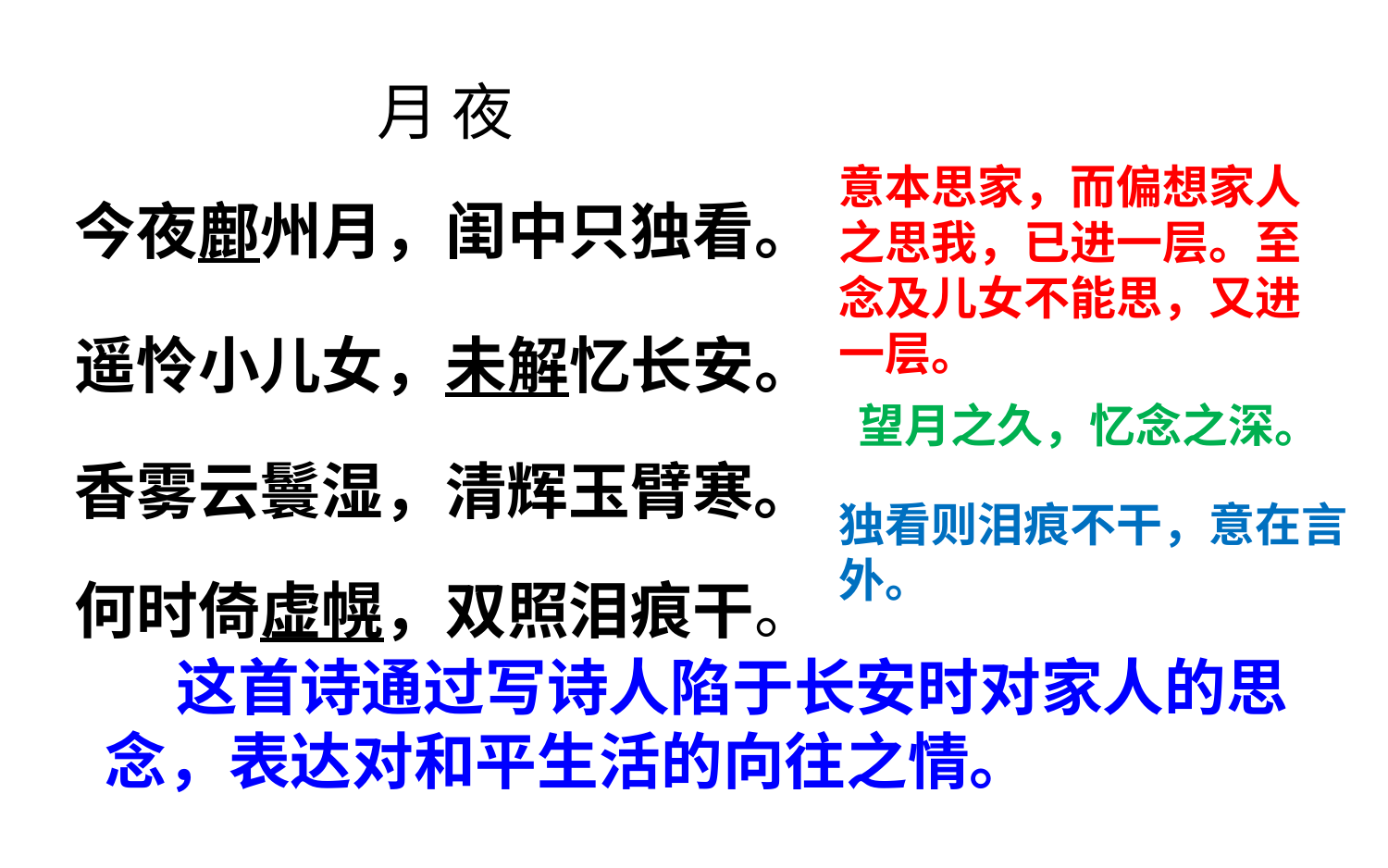

月 夜
今夜鄜州月，闺中只独看。
遥怜小儿女，未解忆长安。
香雾云鬟湿，清辉玉臂寒。
何时倚虚幌，双照泪痕干。
意本思家，而偏想家人之思我，已进一层。至念及儿女不能思，又进一层。
望月之久，忆念之深。
独看则泪痕不干，意在言外。
    这首诗通过写诗人陷于长安时对家人的思念，表达对和平生活的向往之情。